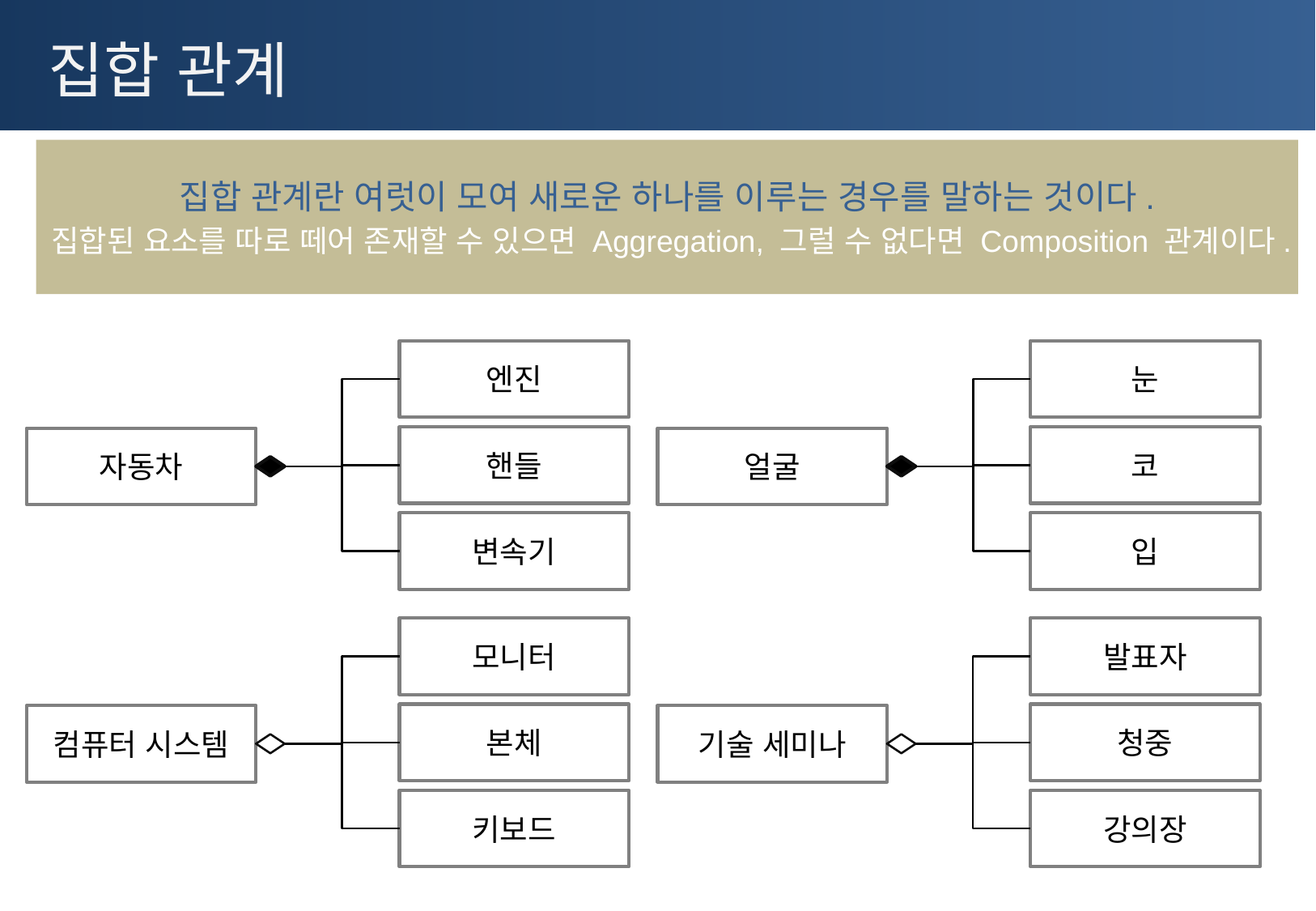

# 집합 관계
집합 관계란 여럿이 모여 새로운 하나를 이루는 경우를 말하는 것이다.
집합된 요소를 따로 떼어 존재할 수 있으면 Aggregation, 그럴 수 없다면 Composition 관계이다.
엔진
눈
핸들
코
자동차

얼굴

변속기
입
모니터
발표자
본체
청중
컴퓨터 시스템

기술 세미나

키보드
강의장